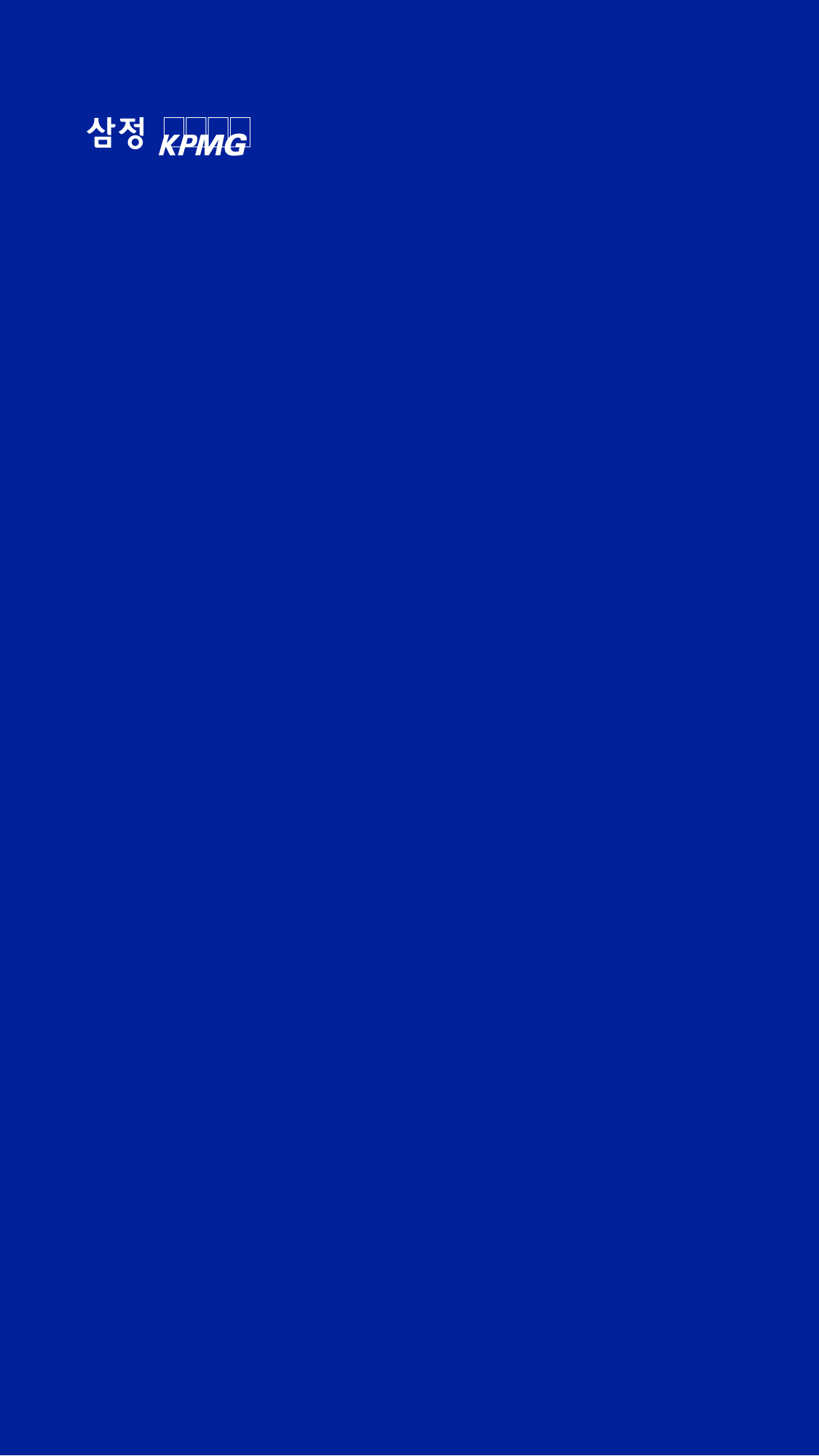

| Deal Advisory |  |  |
| --- | --- | --- |
| 하병제 부대표 T 02-2112-0715 E bha@kr.kpmg.com | 이재현 부대표 T 02-2112-0714 E jaehyeonlee@kr.kpmg.com | 김진만 부대표 T 02-2112-0786 E jinmankim@kr.kpmg.com |
| 김광석 부대표 T 02-2112-0723 E kwangseokkim@kr.kpmg.com | 김이동 부대표 T 02-2112-0343 E yidongkim@kr.kpmg.com | 김효진 부대표 T 02-2112-0393 E hkim68@kr.kpmg.com |
| 손호승 부대표 T 02-2112-0717 E hson@kr.kpmg.com |  |  |
|  |  |  |
| Audit |  |  |
| --- | --- | --- |
| 염승훈 부대표 T 02-2112-0533 E syeom@kr.kpmg.com | 전철희 부대표 T 02-2112-0355 E cjun@kr.kpmg.com | 박성배 부대표 T 02-2112-0304 E sungbaepark@kr.kpmg.com |
|  |  |  |
| 삼정KPMG 경제연구원 |  |  |
| --- | --- | --- |
| 이효정 상무 T 02-2112-6744 E hyojunglee@kr.kpmg.com | 최창환 선임연구원 T 02-2112-7438 E changhwanchoi@kr.kpmg.com | 류승희 선임연구원 T 02-2112-7469 E sueungheeryu@kr.kpmg.com |
|  |  |  |